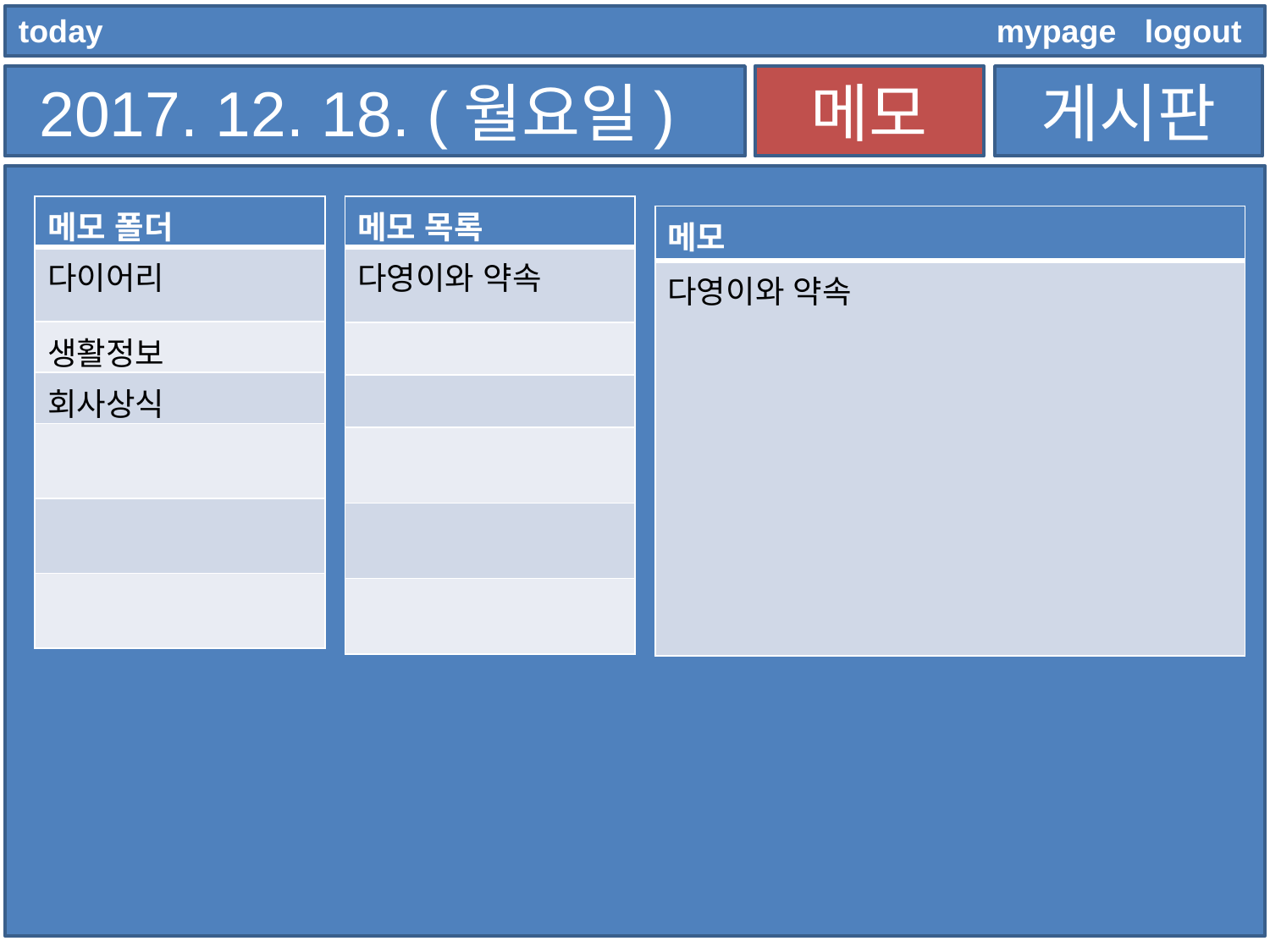

today
mypage
logout

2017. 12. 18. (월요일)
메모
게시판

| 메모 폴더 |
| --- |
| 다이어리 |
| 생활정보 |
| 회사상식 |
|  |
|  |
|  |
| 메모 목록 |
| --- |
| 다영이와 약속 |
|  |
|  |
|  |
|  |
|  |
| 메모 |
| --- |
| 다영이와 약속 |